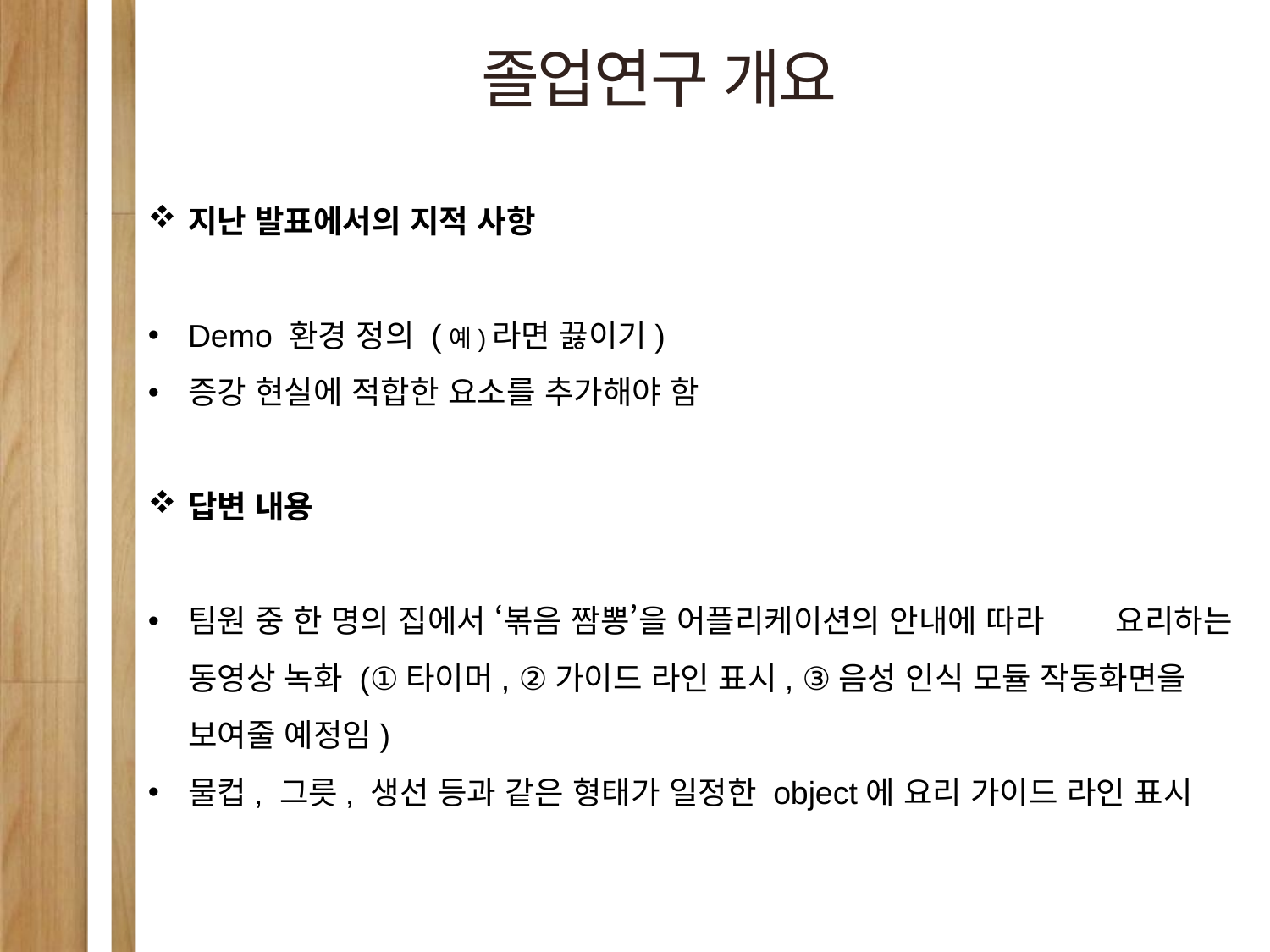

졸업연구 개요
지난 발표에서의 지적 사항

Demo 환경 정의 (예)라면 끓이기)
증강 현실에 적합한 요소를 추가해야 함

답변 내용

팀원 중 한 명의 집에서 ‘볶음 짬뽕’을 어플리케이션의 안내에 따라        요리하는 동영상 녹화 (①타이머, ②가이드 라인 표시, ③음성 인식 모듈 작동화면을 보여줄 예정임)
물컵, 그릇, 생선 등과 같은 형태가 일정한 object에 요리 가이드 라인 표시